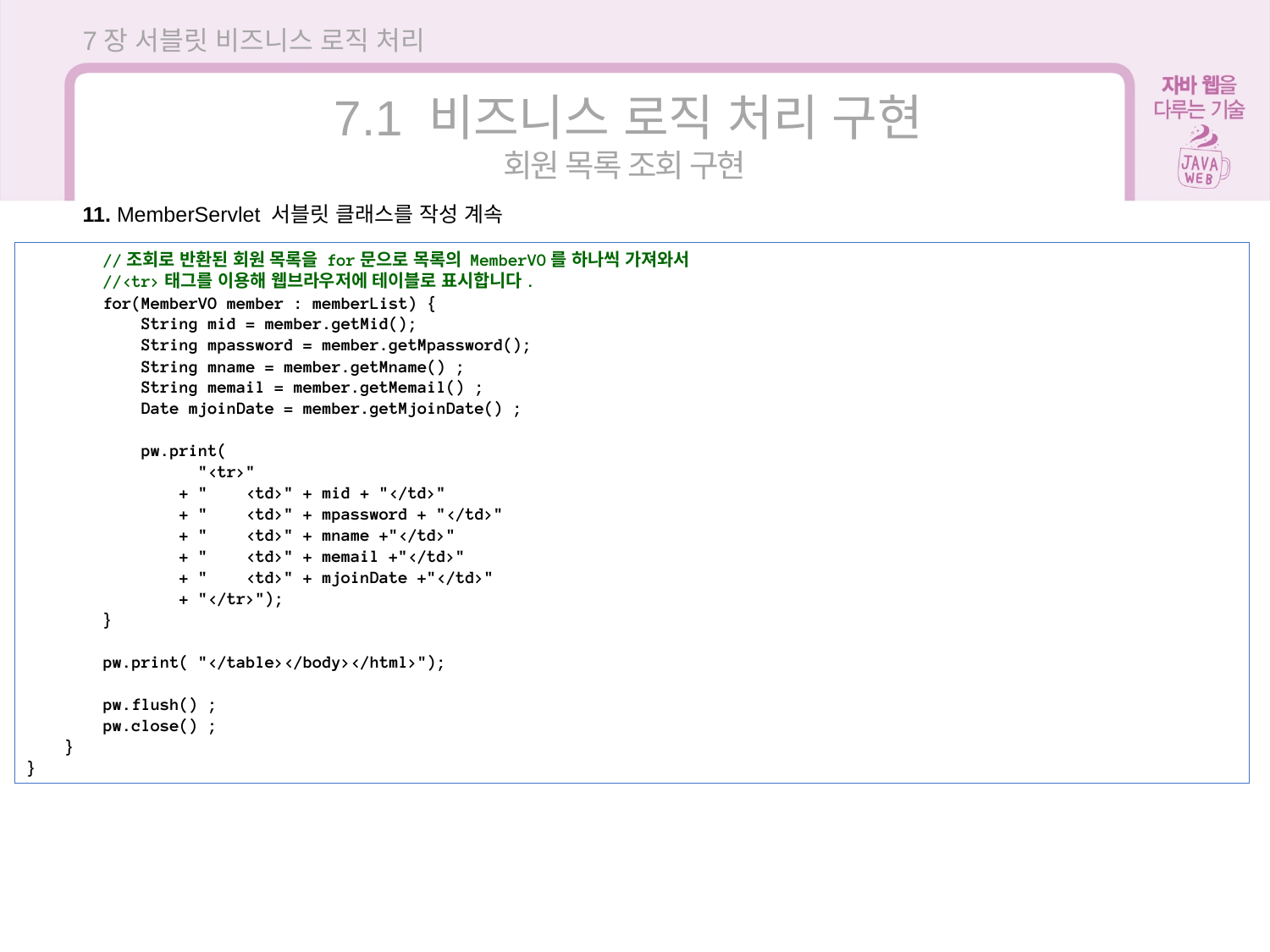

7장 서블릿 비즈니스 로직 처리
7.1 비즈니스 로직 처리 구현
회원 목록 조회 구현
11. MemberServlet 서블릿 클래스를 작성 계속
        //조회로 반환된 회원 목록을 for문으로 목록의 MemberVO를 하나씩 가져와서
        //<tr>태그를 이용해 웹브라우저에 테이블로 표시합니다.
        for(MemberVO member : memberList) {
            String mid = member.getMid();
            String mpassword = member.getMpassword();
            String mname = member.getMname() ;
            String memail = member.getMemail() ;
            Date mjoinDate = member.getMjoinDate() ;

            pw.print(
                  "<tr>"
                + "    <td>" + mid + "</td>"
                + "    <td>" + mpassword + "</td>"
                + "    <td>" + mname +"</td>"
                + "    <td>" + memail +"</td>"
                + "    <td>" + mjoinDate +"</td>"
                + "</tr>");
        }

        pw.print( "</table></body></html>");

        pw.flush() ;
        pw.close() ;
    }
}